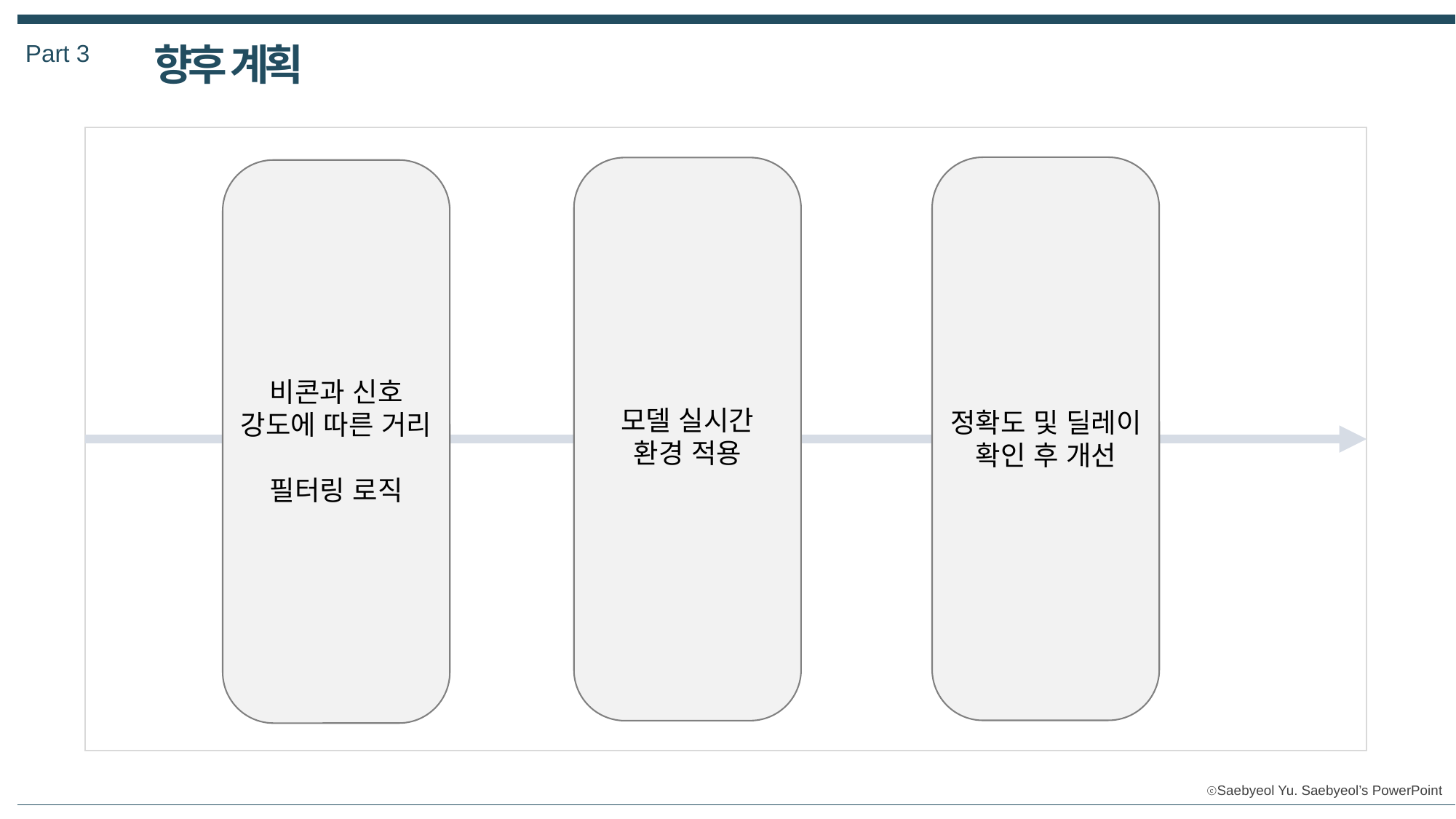

Part 3
향후 계획

비콘과 신호 강도에 따른 거리

필터링 로직
모델 실시간
환경 적용
정확도 및 딜레이 확인 후 개선